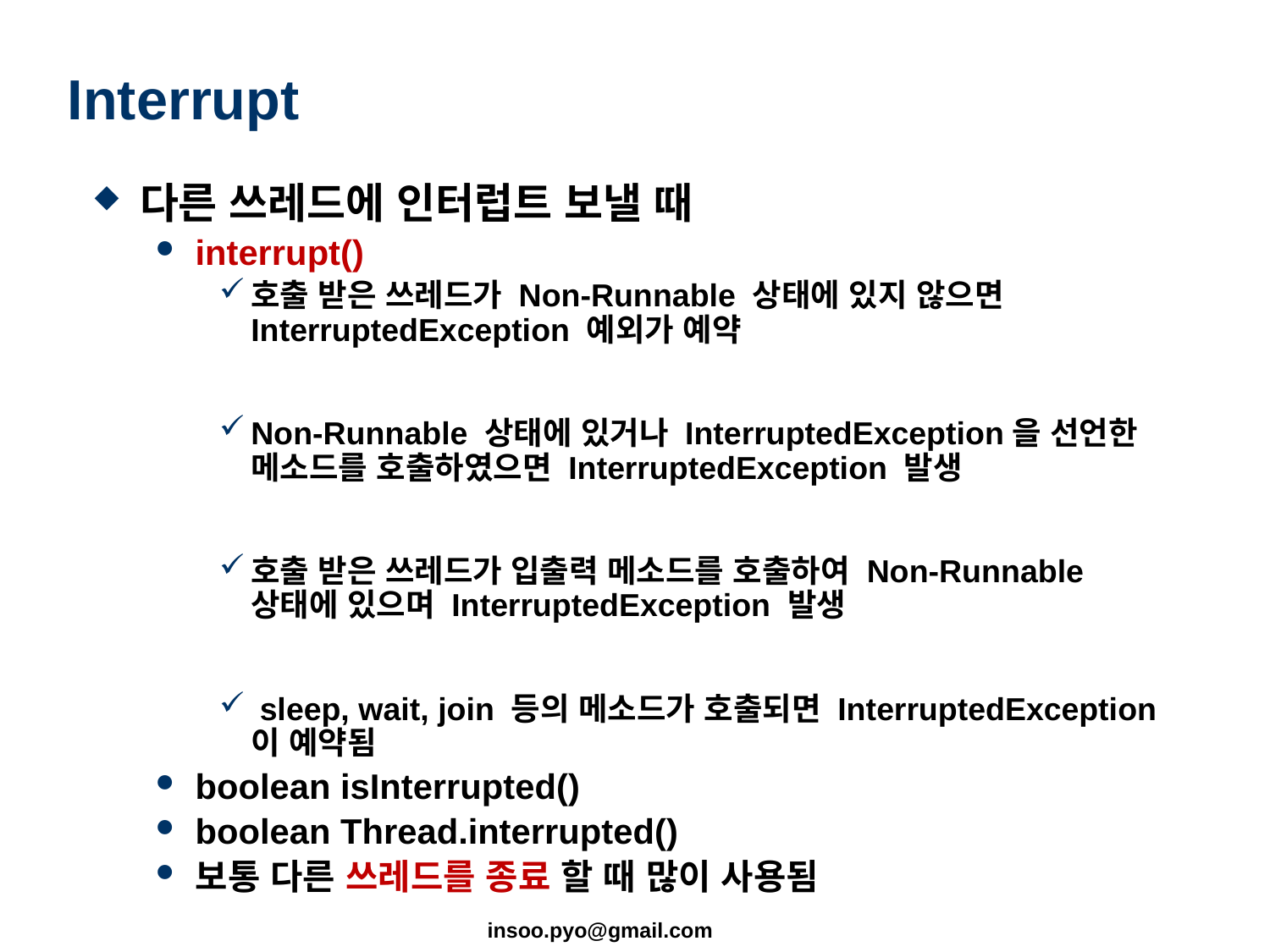

# Interrupt
다른 쓰레드에 인터럽트 보낼 때
interrupt()
호출 받은 쓰레드가 Non-Runnable 상태에 있지 않으면 InterruptedException 예외가 예약

Non-Runnable 상태에 있거나 InterruptedException을 선언한 메소드를 호출하였으면 InterruptedException 발생

호출 받은 쓰레드가 입출력 메소드를 호출하여 Non-Runnable 상태에 있으며 InterruptedException 발생

 sleep, wait, join 등의 메소드가 호출되면 InterruptedException이 예약됨
boolean isInterrupted()
boolean Thread.interrupted()
보통 다른 쓰레드를 종료 할 때 많이 사용됨